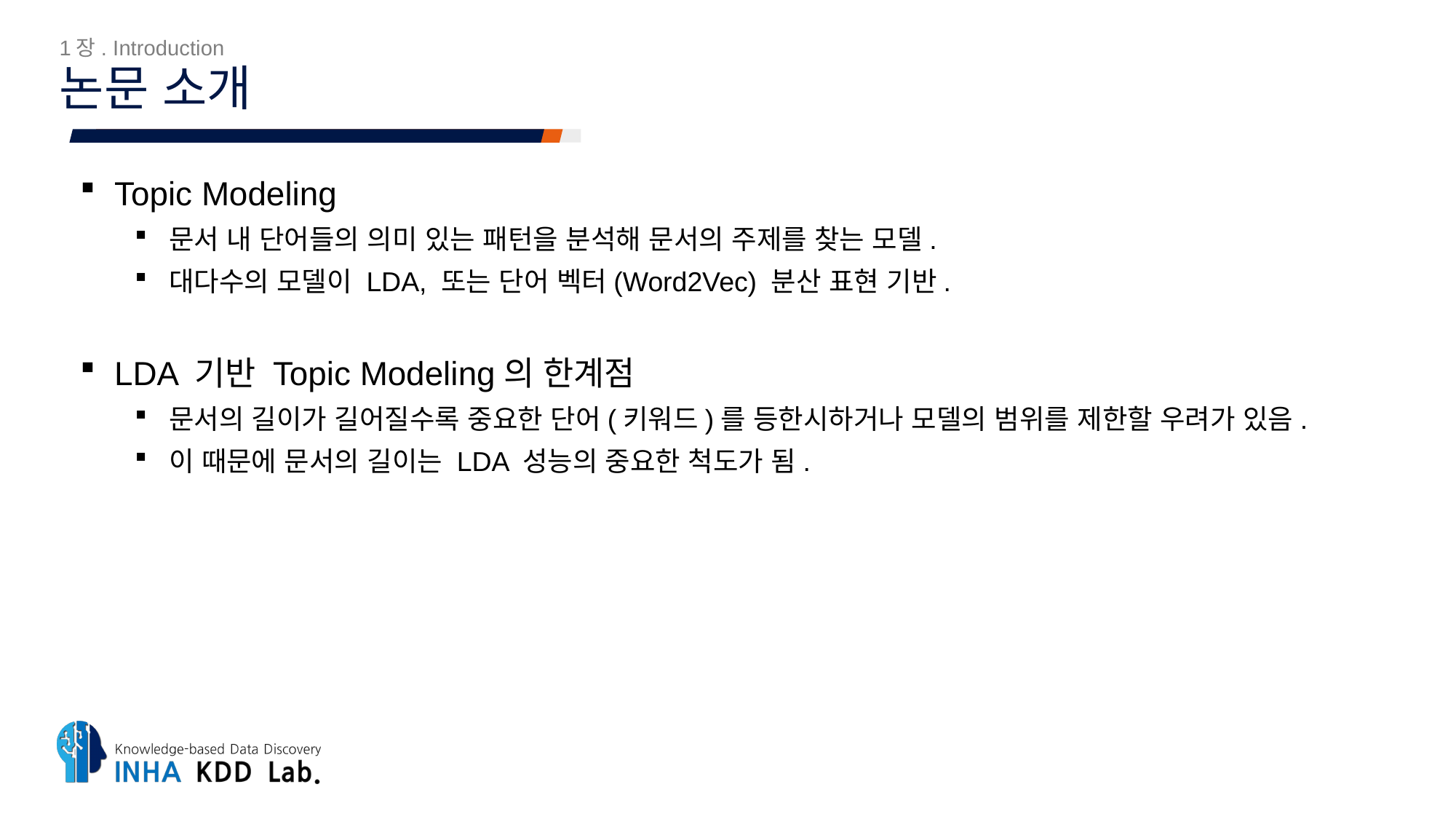

1장. Introduction
# 논문 소개

Topic Modeling
문서 내 단어들의 의미 있는 패턴을 분석해 문서의 주제를 찾는 모델.
대다수의 모델이 LDA, 또는 단어 벡터(Word2Vec) 분산 표현 기반.

LDA 기반 Topic Modeling의 한계점
문서의 길이가 길어질수록 중요한 단어(키워드)를 등한시하거나 모델의 범위를 제한할 우려가 있음.
이 때문에 문서의 길이는 LDA 성능의 중요한 척도가 됨.